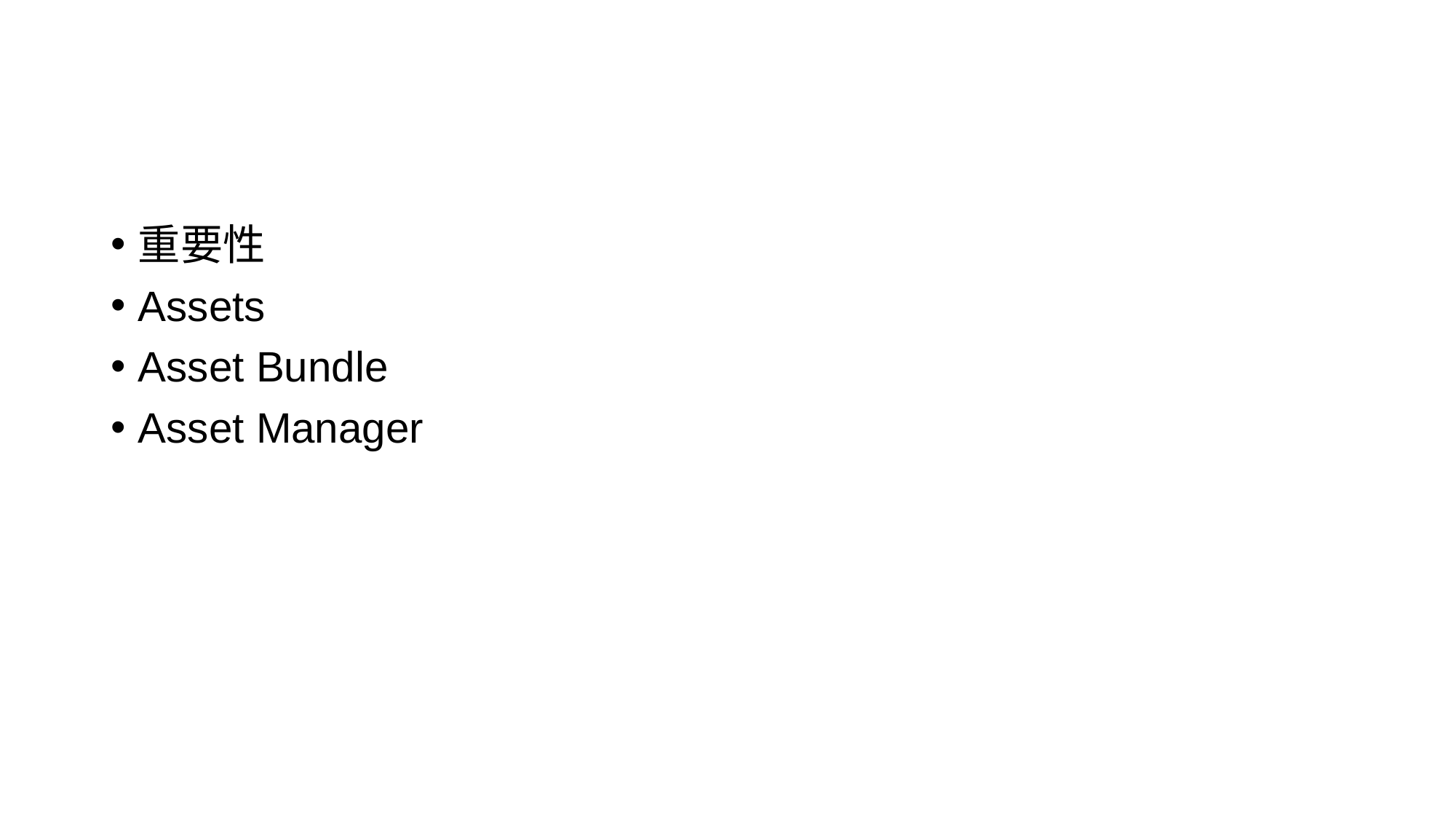

#
重要性
Assets
Asset Bundle
Asset Manager